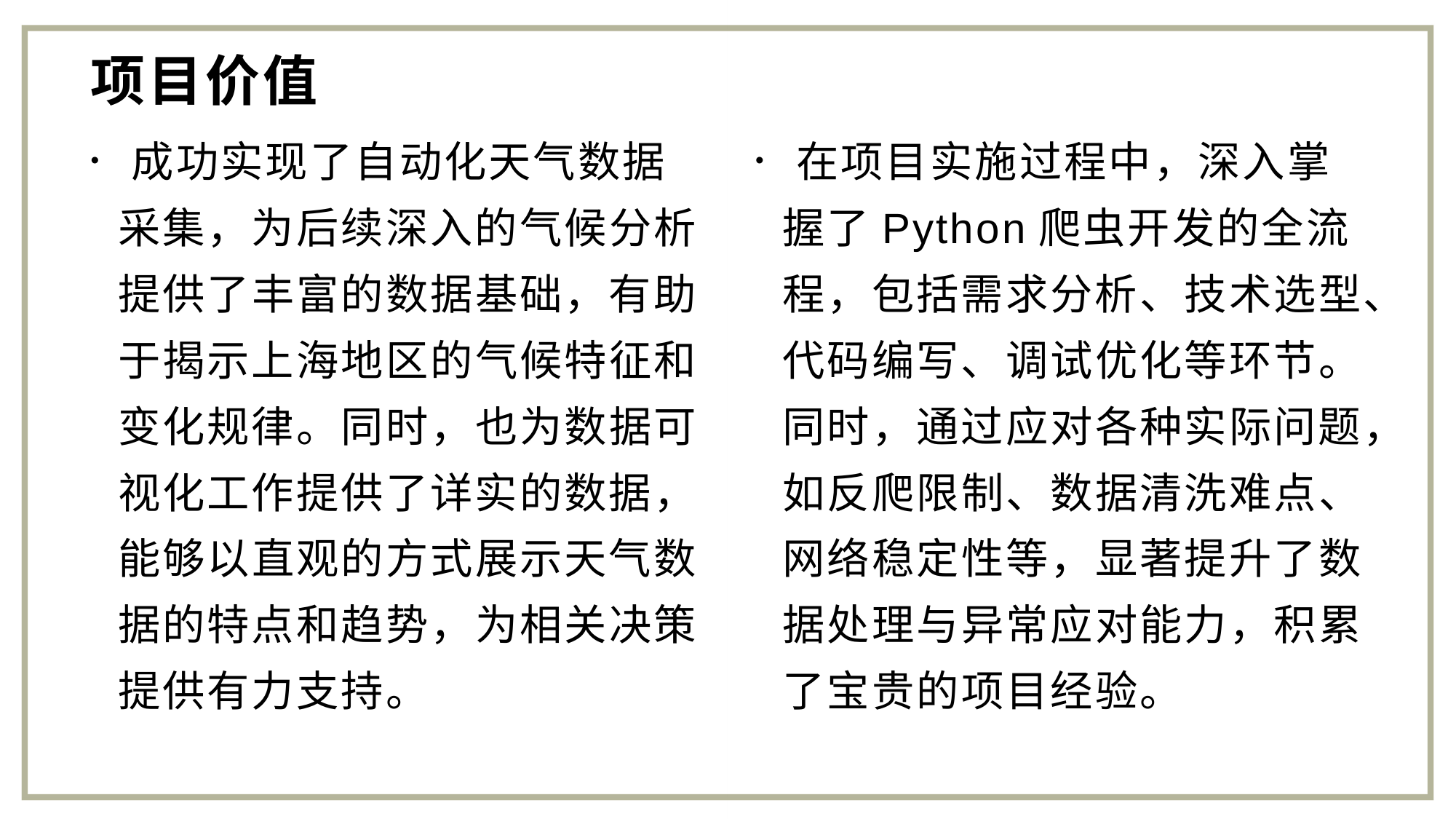

# 项目价值
 成功实现了自动化天气数据采集，为后续深入的气候分析提供了丰富的数据基础，有助于揭示上海地区的气候特征和变化规律。同时，也为数据可视化工作提供了详实的数据，能够以直观的方式展示天气数据的特点和趋势，为相关决策提供有力支持。
 在项目实施过程中，深入掌握了Python爬虫开发的全流程，包括需求分析、技术选型、代码编写、调试优化等环节。同时，通过应对各种实际问题，如反爬限制、数据清洗难点、网络稳定性等，显著提升了数据处理与异常应对能力，积累了宝贵的项目经验。